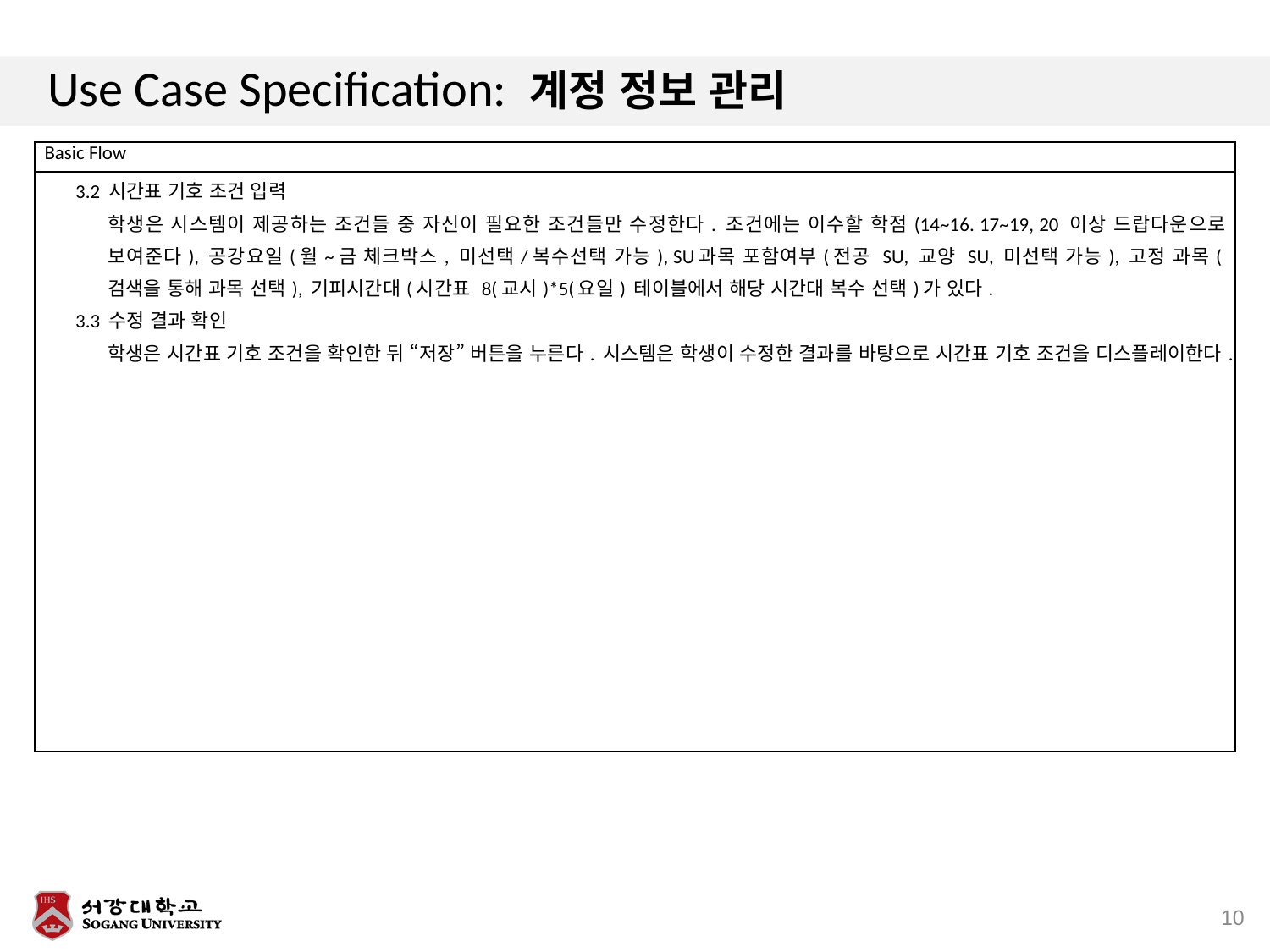

# Use Case Specification: 계정 정보 관리
| Basic Flow |
| --- |
| 3.2 시간표 기호 조건 입력 학생은 시스템이 제공하는 조건들 중 자신이 필요한 조건들만 수정한다. 조건에는 이수할 학점(14~16. 17~19, 20 이상 드랍다운으로 보여준다), 공강요일(월~금 체크박스, 미선택/복수선택 가능), SU과목 포함여부(전공 SU, 교양 SU, 미선택 가능), 고정 과목(검색을 통해 과목 선택), 기피시간대(시간표 8(교시)\*5(요일) 테이블에서 해당 시간대 복수 선택)가 있다. 3.3 수정 결과 확인 학생은 시간표 기호 조건을 확인한 뒤 “저장” 버튼을 누른다. 시스템은 학생이 수정한 결과를 바탕으로 시간표 기호 조건을 디스플레이한다. |
10